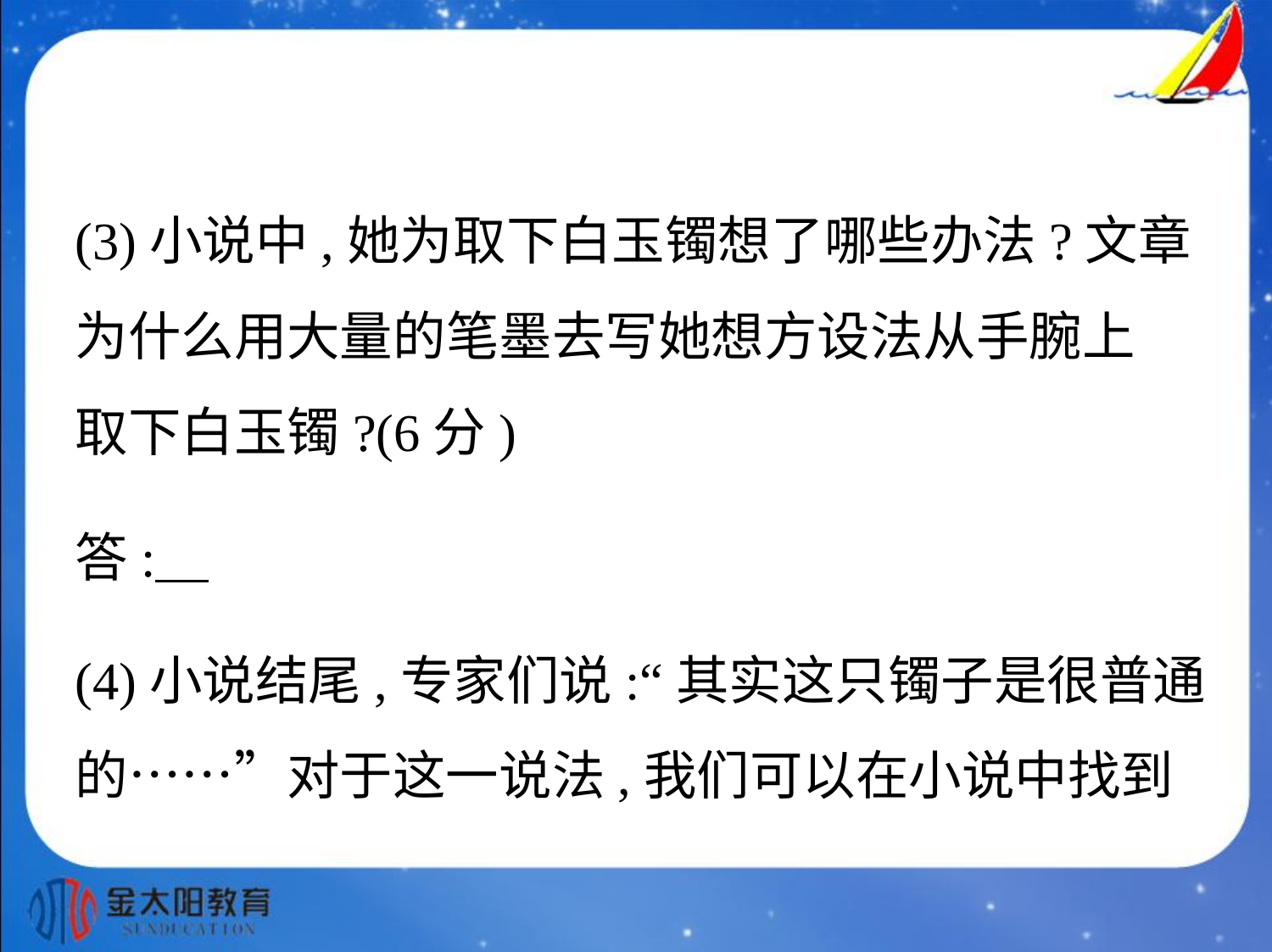

(3)小说中,她为取下白玉镯想了哪些办法?文章
为什么用大量的笔墨去写她想方设法从手腕上
取下白玉镯?(6分)
答:
(4)小说结尾,专家们说:“其实这只镯子是很普通
的……”对于这一说法,我们可以在小说中找到